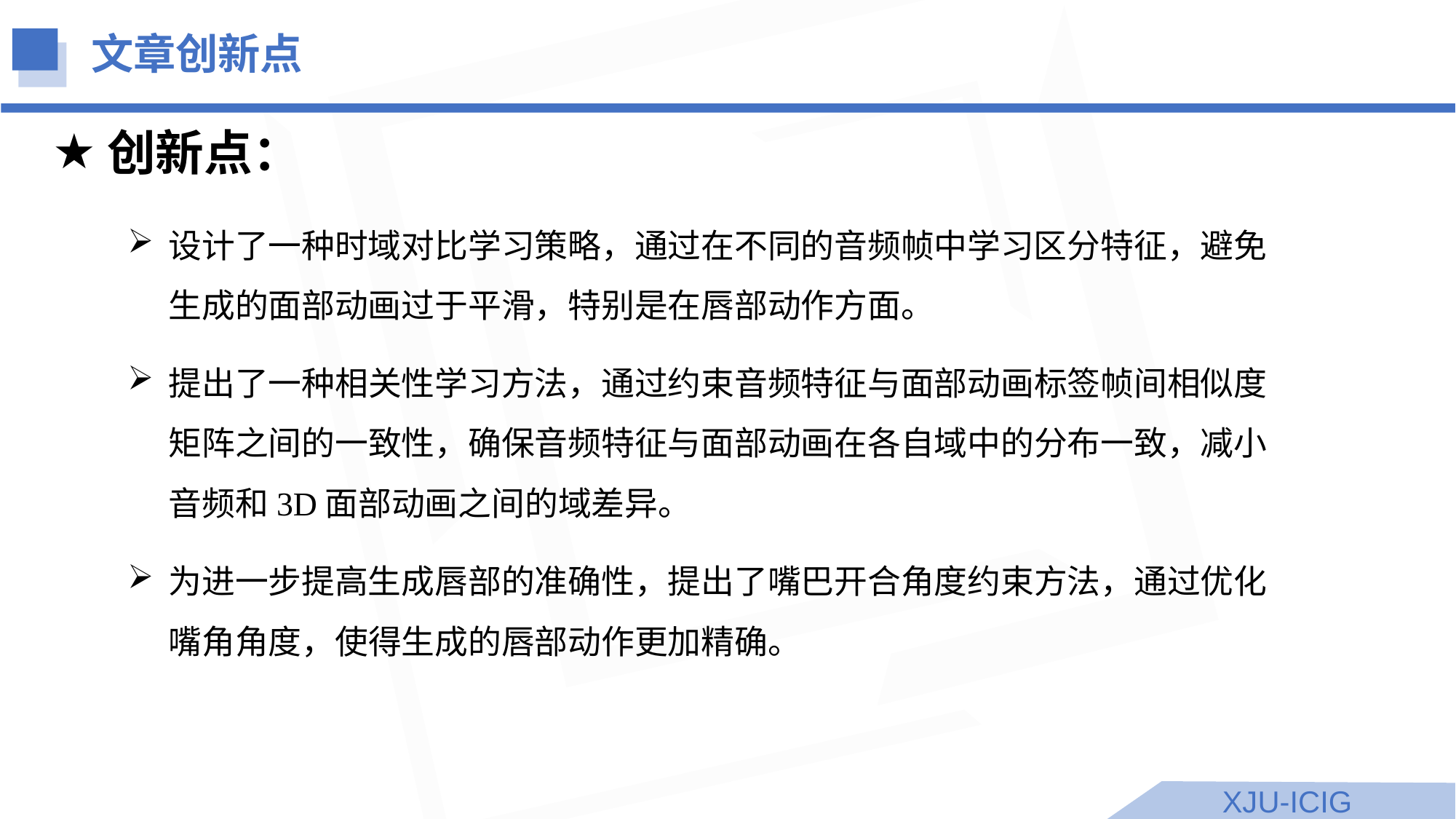

文章创新点

创新点：
设计了一种时域对比学习策略，通过在不同的音频帧中学习区分特征，避免生成的面部动画过于平滑，特别是在唇部动作方面。
提出了一种相关性学习方法，通过约束音频特征与面部动画标签帧间相似度矩阵之间的一致性，确保音频特征与面部动画在各自域中的分布一致，减小音频和3D面部动画之间的域差异。
为进一步提高生成唇部的准确性，提出了嘴巴开合角度约束方法，通过优化嘴角角度，使得生成的唇部动作更加精确。
XJU-ICIG